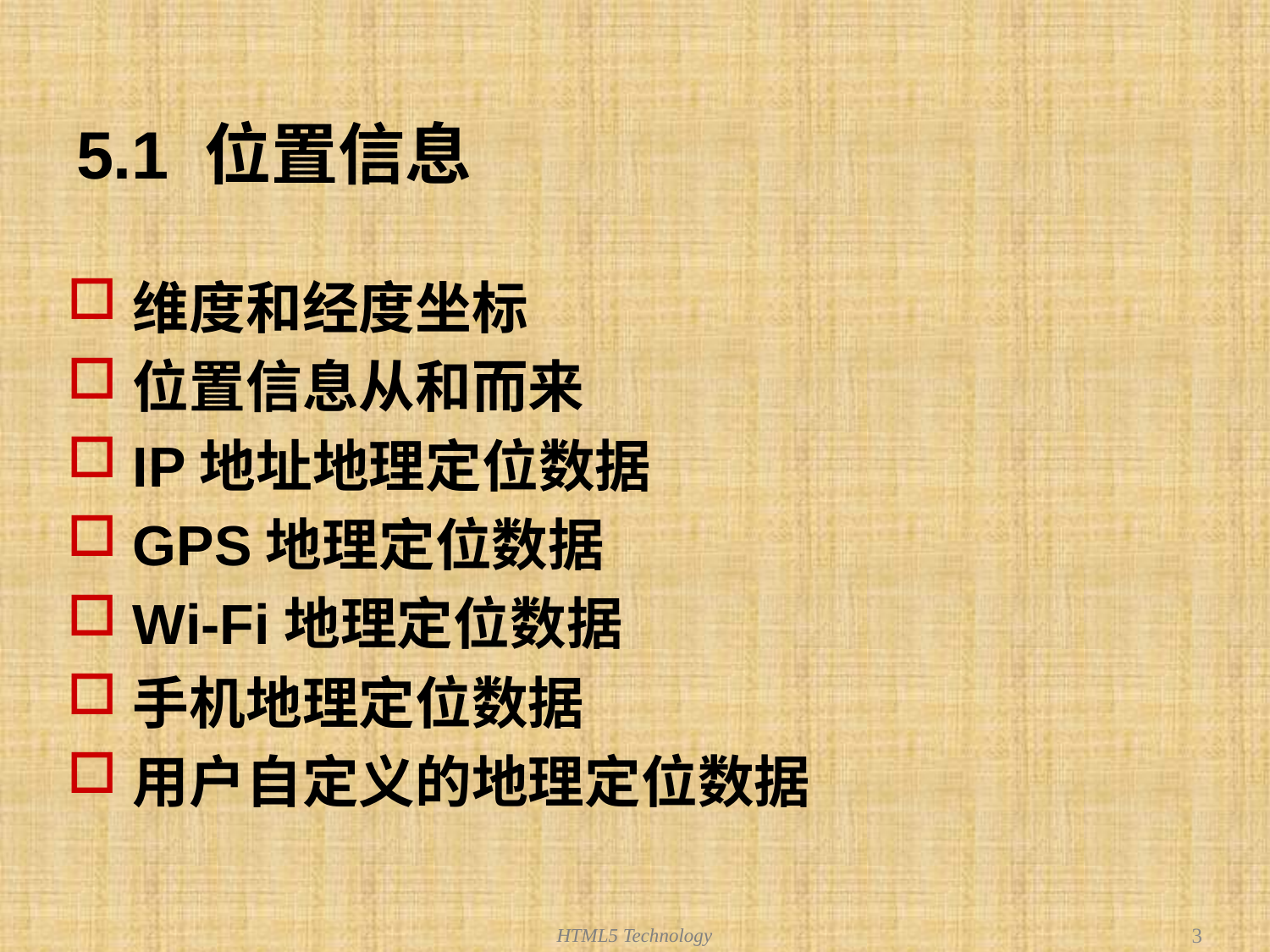

# 5.1 位置信息
维度和经度坐标
位置信息从和而来
IP地址地理定位数据
GPS地理定位数据
Wi-Fi地理定位数据
手机地理定位数据
用户自定义的地理定位数据

3
HTML5 Technology